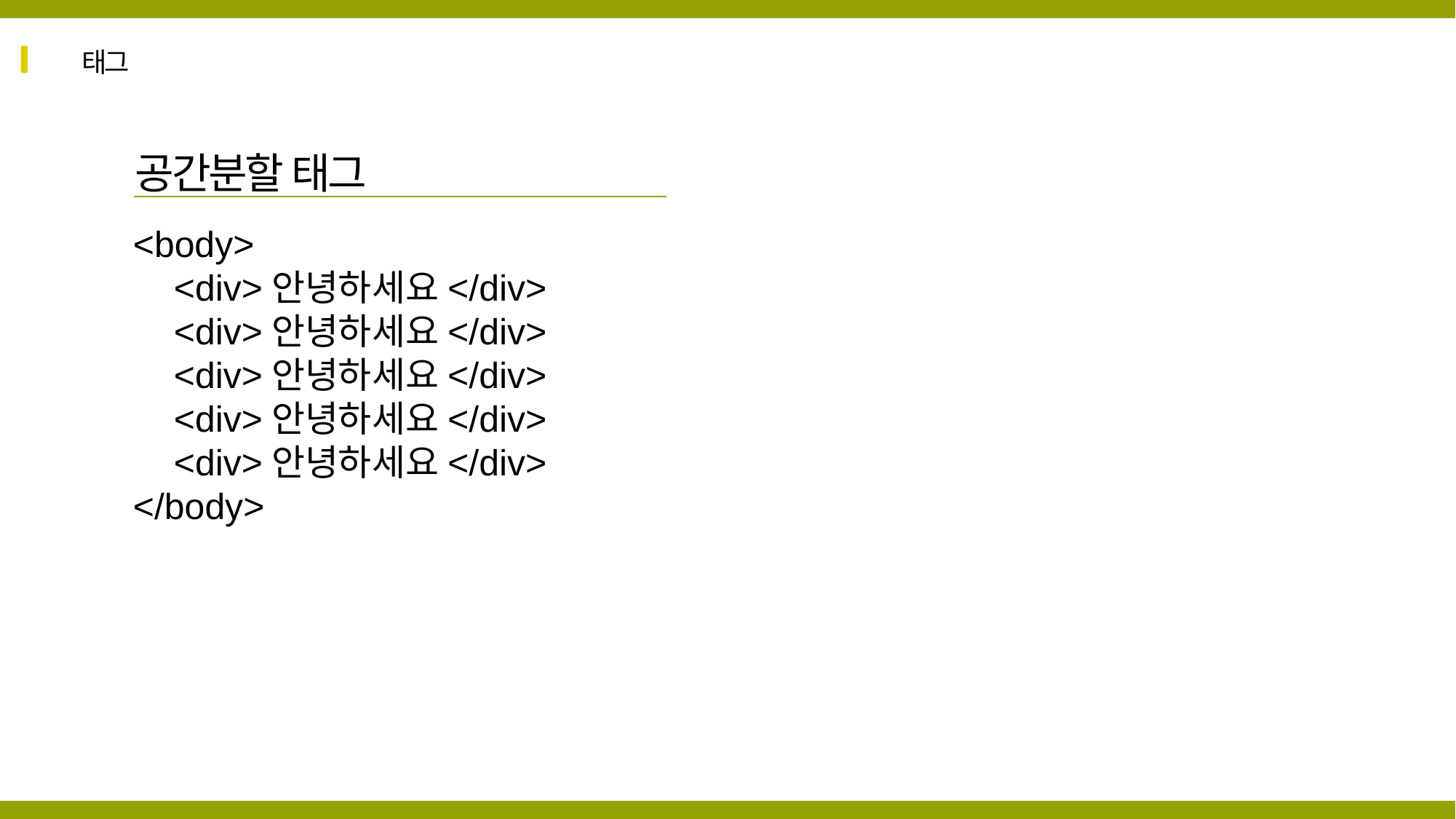

태그

공간분할 태그
<body>
    <div>안녕하세요</div>
    <div>안녕하세요</div>
    <div>안녕하세요</div>
    <div>안녕하세요</div>
    <div>안녕하세요</div>
</body>